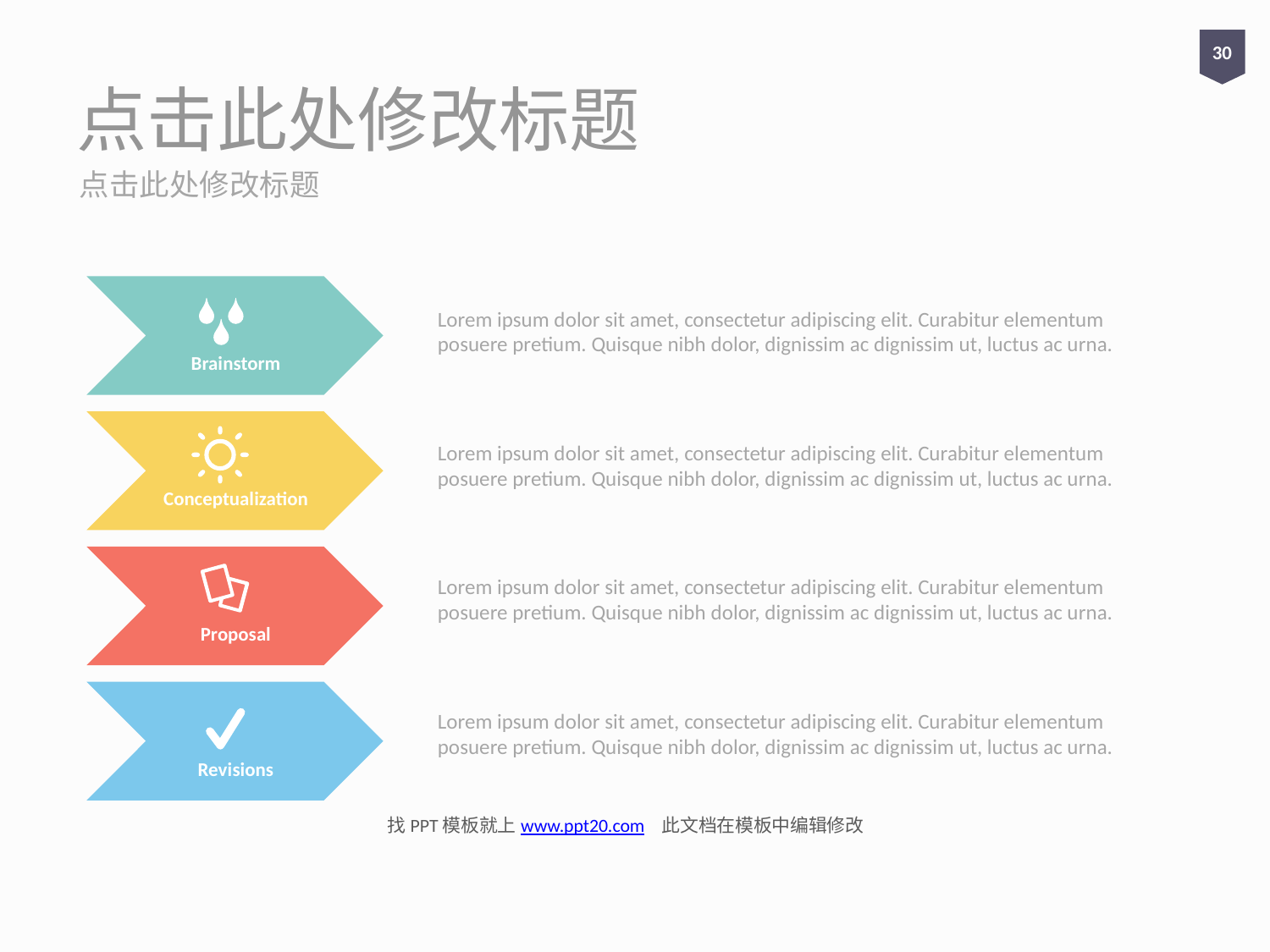

30
# 点击此处修改标题
点击此处修改标题

Brainstorm

Conceptualization

Proposal

Revisions

Lorem ipsum dolor sit amet, consectetur adipiscing elit. Curabitur elementum posuere pretium. Quisque nibh dolor, dignissim ac dignissim ut, luctus ac urna.

Lorem ipsum dolor sit amet, consectetur adipiscing elit. Curabitur elementum posuere pretium. Quisque nibh dolor, dignissim ac dignissim ut, luctus ac urna.

Lorem ipsum dolor sit amet, consectetur adipiscing elit. Curabitur elementum posuere pretium. Quisque nibh dolor, dignissim ac dignissim ut, luctus ac urna.
Lorem ipsum dolor sit amet, consectetur adipiscing elit. Curabitur elementum posuere pretium. Quisque nibh dolor, dignissim ac dignissim ut, luctus ac urna.